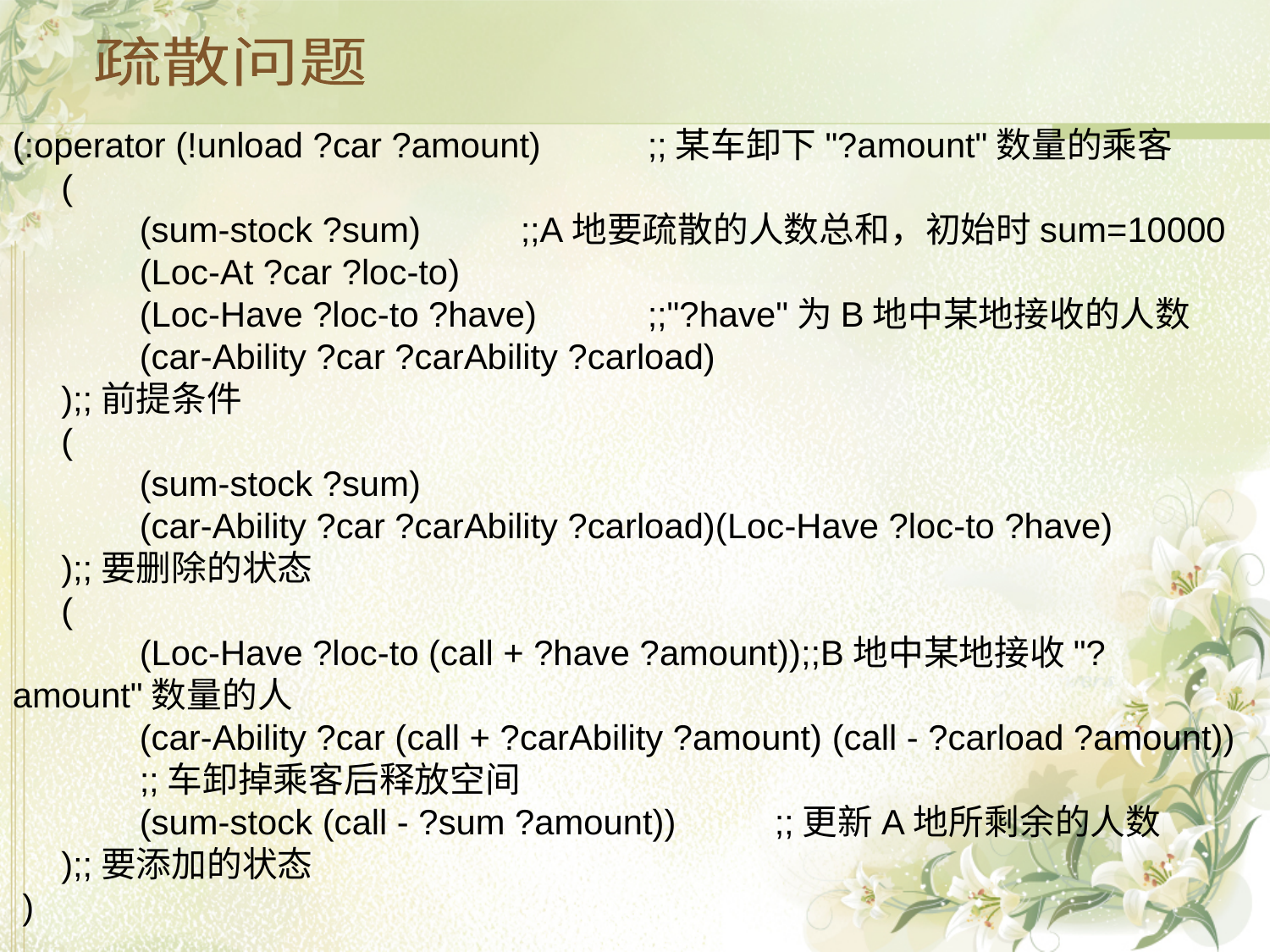

疏散问题
(:operator (!unload ?car ?amount)	;;某车卸下"?amount"数量的乘客
     (
     	(sum-stock ?sum)	;;A地要疏散的人数总和，初始时sum=10000
     	(Loc-At ?car ?loc-to)
      	(Loc-Have ?loc-to ?have)	;;"?have"为B地中某地接收的人数
	(car-Ability ?car ?carAbility ?carload)
     );;前提条件
     (
     	(sum-stock ?sum)
     	(car-Ability ?car ?carAbility ?carload)(Loc-Have ?loc-to ?have)
     );;要删除的状态
     (
     	(Loc-Have ?loc-to (call + ?have ?amount));;B地中某地接收"?amount"数量的人
    	(car-Ability ?car (call + ?carAbility ?amount) (call - ?carload ?amount))	;;车卸掉乘客后释放空间
    	(sum-stock (call - ?sum ?amount))	;;更新A地所剩余的人数
     );;要添加的状态
 )